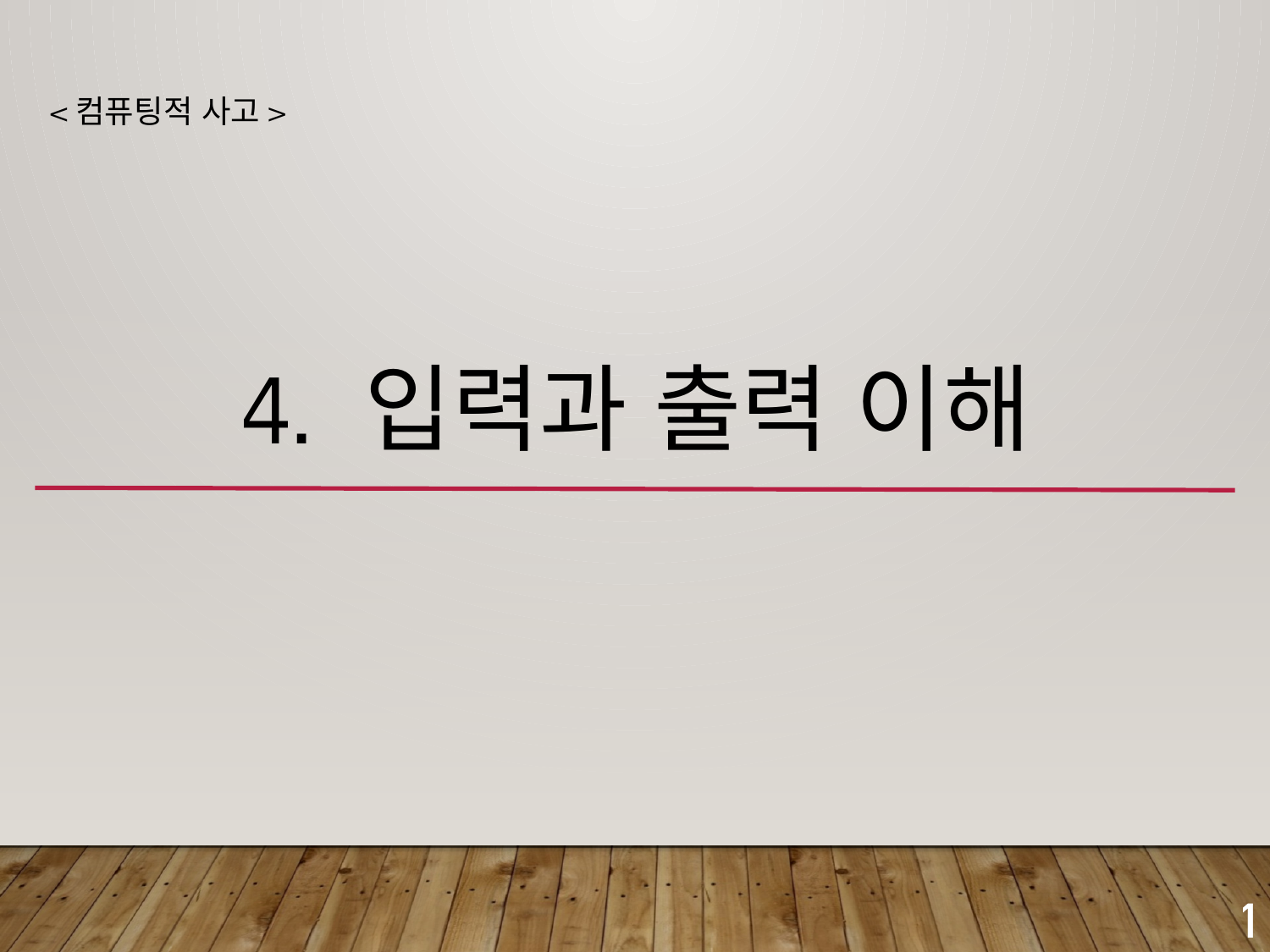

<컴퓨팅적 사고>
# 4. 입력과 출력 이해